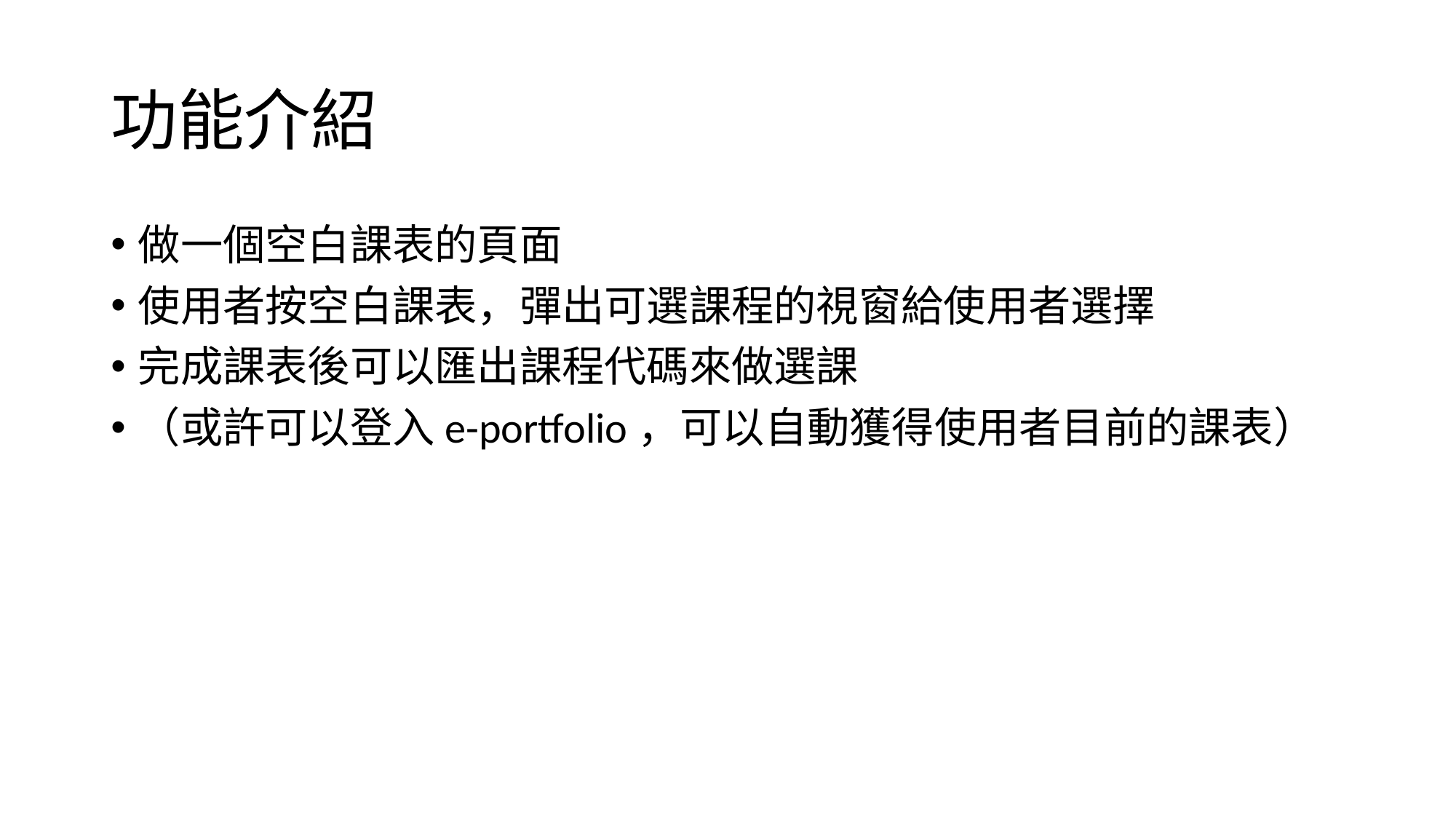

# 功能介紹
做一個空白課表的頁面
使用者按空白課表，彈出可選課程的視窗給使用者選擇
完成課表後可以匯出課程代碼來做選課
（或許可以登入e-portfolio，可以自動獲得使用者目前的課表）